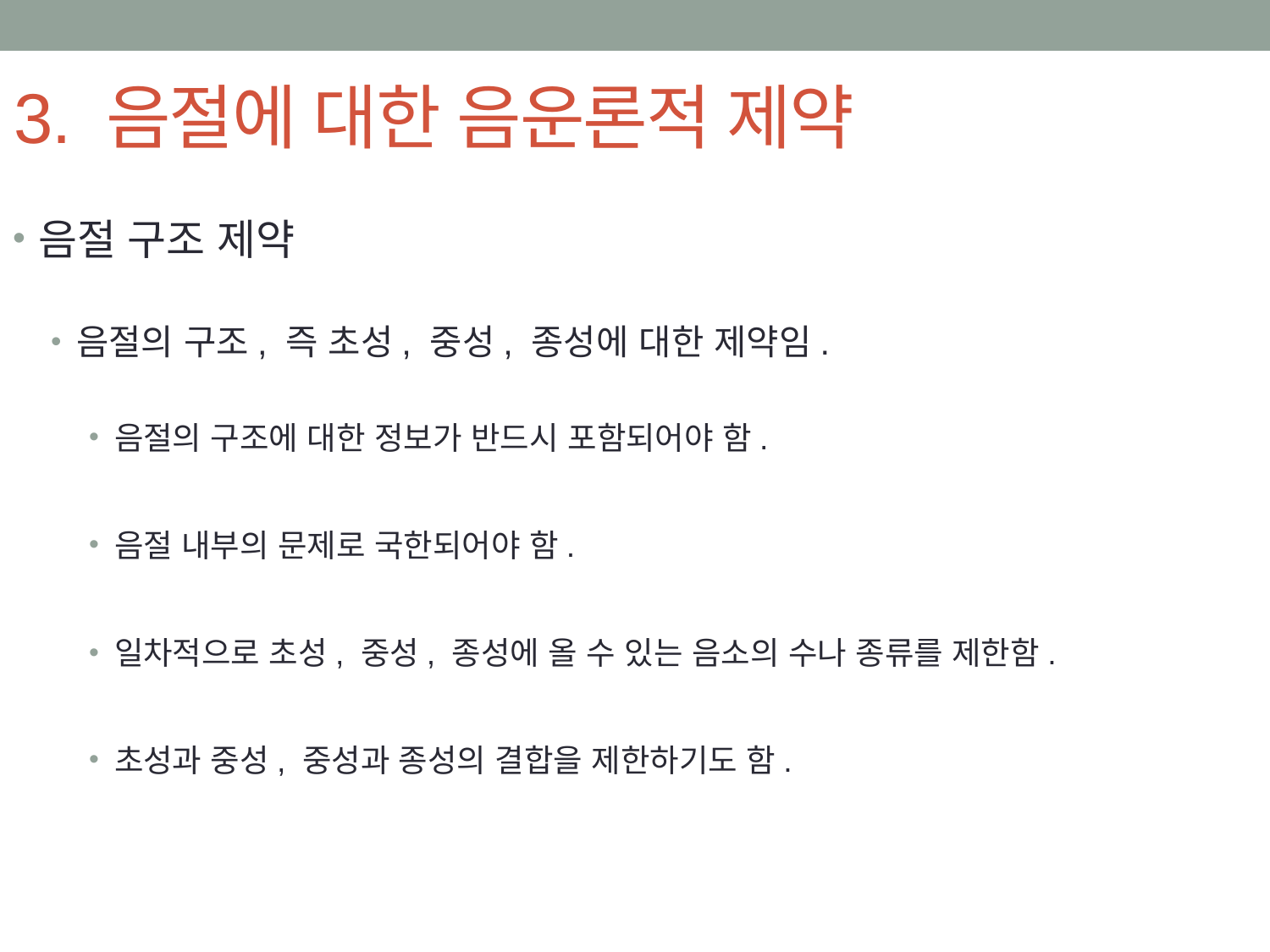

# 3. 음절에 대한 음운론적 제약
음절 구조 제약

음절의 구조, 즉 초성, 중성, 종성에 대한 제약임.

음절의 구조에 대한 정보가 반드시 포함되어야 함.

음절 내부의 문제로 국한되어야 함.

일차적으로 초성, 중성, 종성에 올 수 있는 음소의 수나 종류를 제한함.

초성과 중성, 중성과 종성의 결합을 제한하기도 함.